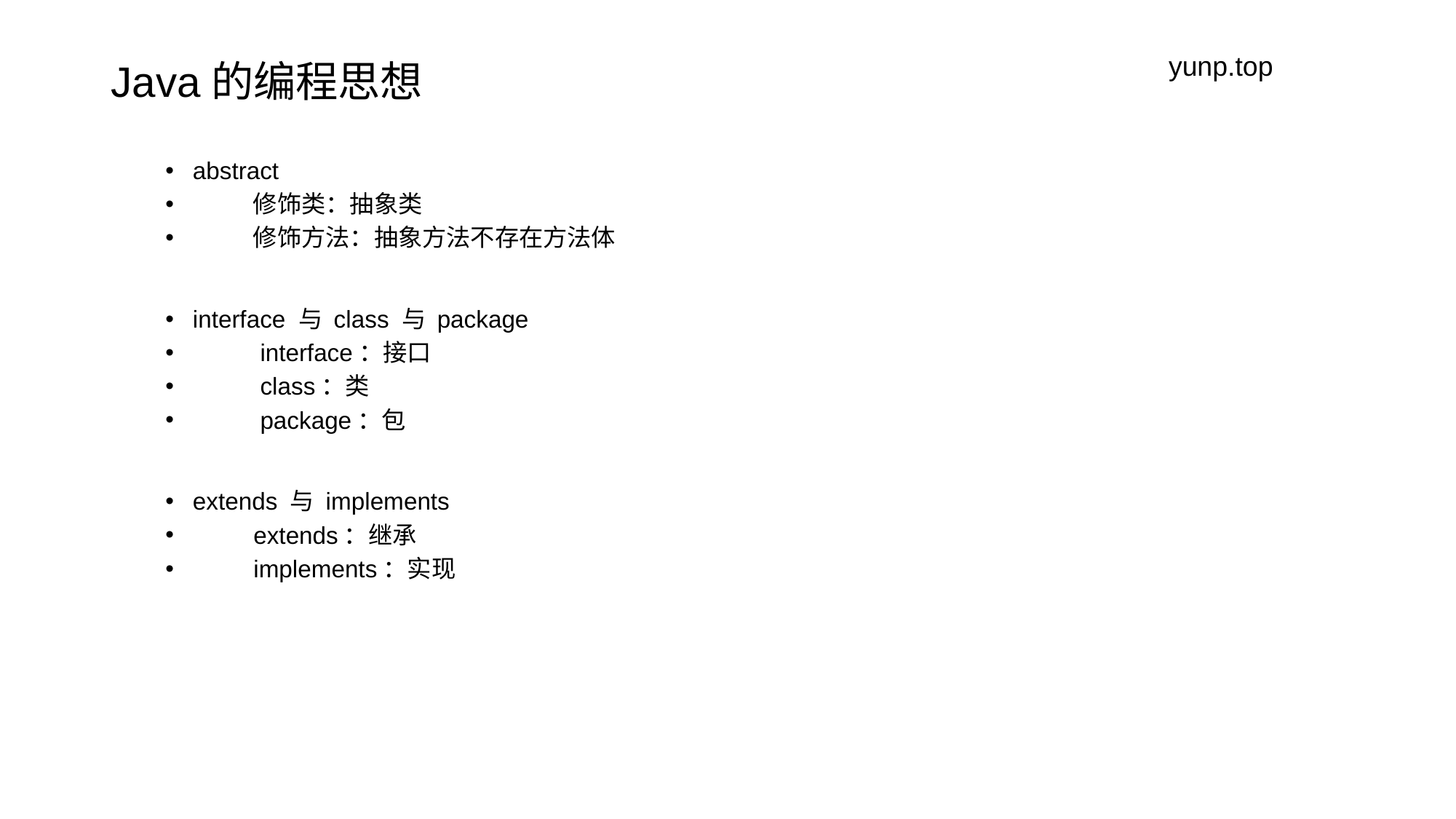

# Java的编程思想
yunp.top
abstract
          修饰类：抽象类
          修饰方法：抽象方法不存在方法体

interface 与 class 与 package
          interface：接口
          class：类
          package：包

extends 与 implements
         extends：继承
         implements：实现